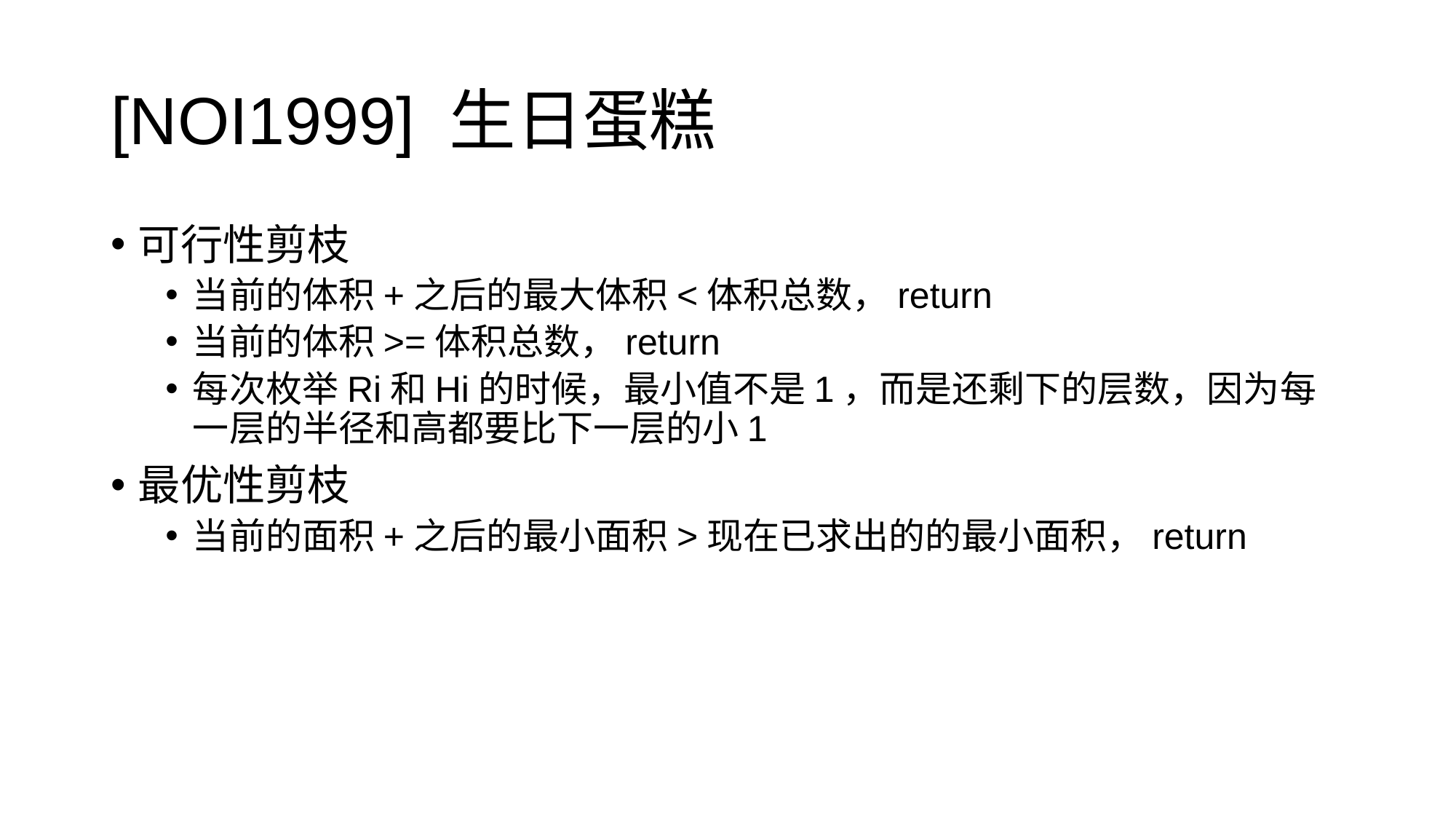

# [NOI1999] 生日蛋糕
可行性剪枝
当前的体积+之后的最大体积<体积总数，return
当前的体积>=体积总数，return
每次枚举Ri和Hi的时候，最小值不是1，而是还剩下的层数，因为每一层的半径和高都要比下一层的小1
最优性剪枝
当前的面积+之后的最小面积>现在已求出的的最小面积，return